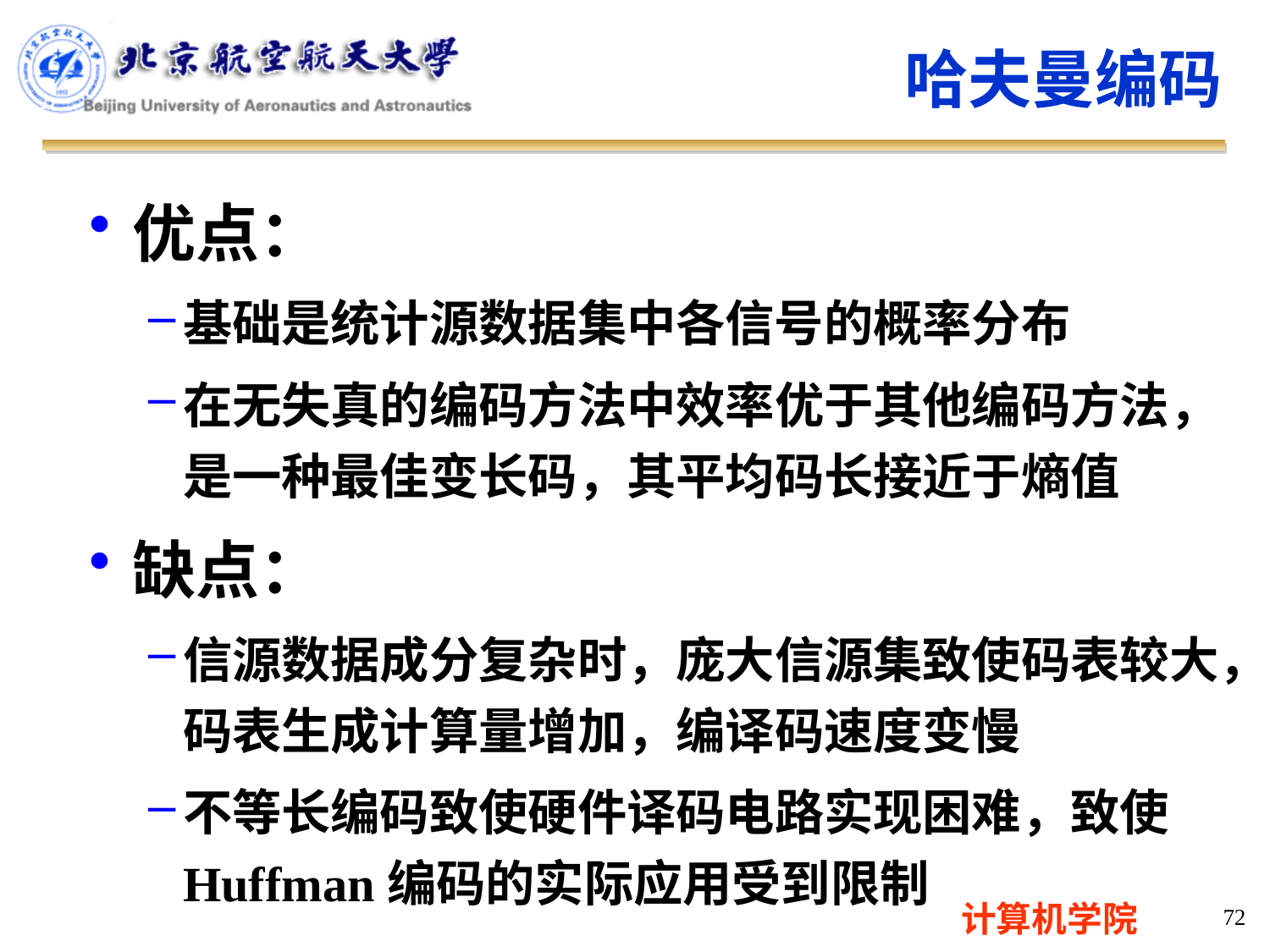

哈夫曼编码
优点：
基础是统计源数据集中各信号的概率分布
在无失真的编码方法中效率优于其他编码方法，是一种最佳变长码，其平均码长接近于熵值
缺点：
信源数据成分复杂时，庞大信源集致使码表较大，码表生成计算量增加，编译码速度变慢
不等长编码致使硬件译码电路实现困难，致使Huffman编码的实际应用受到限制
72